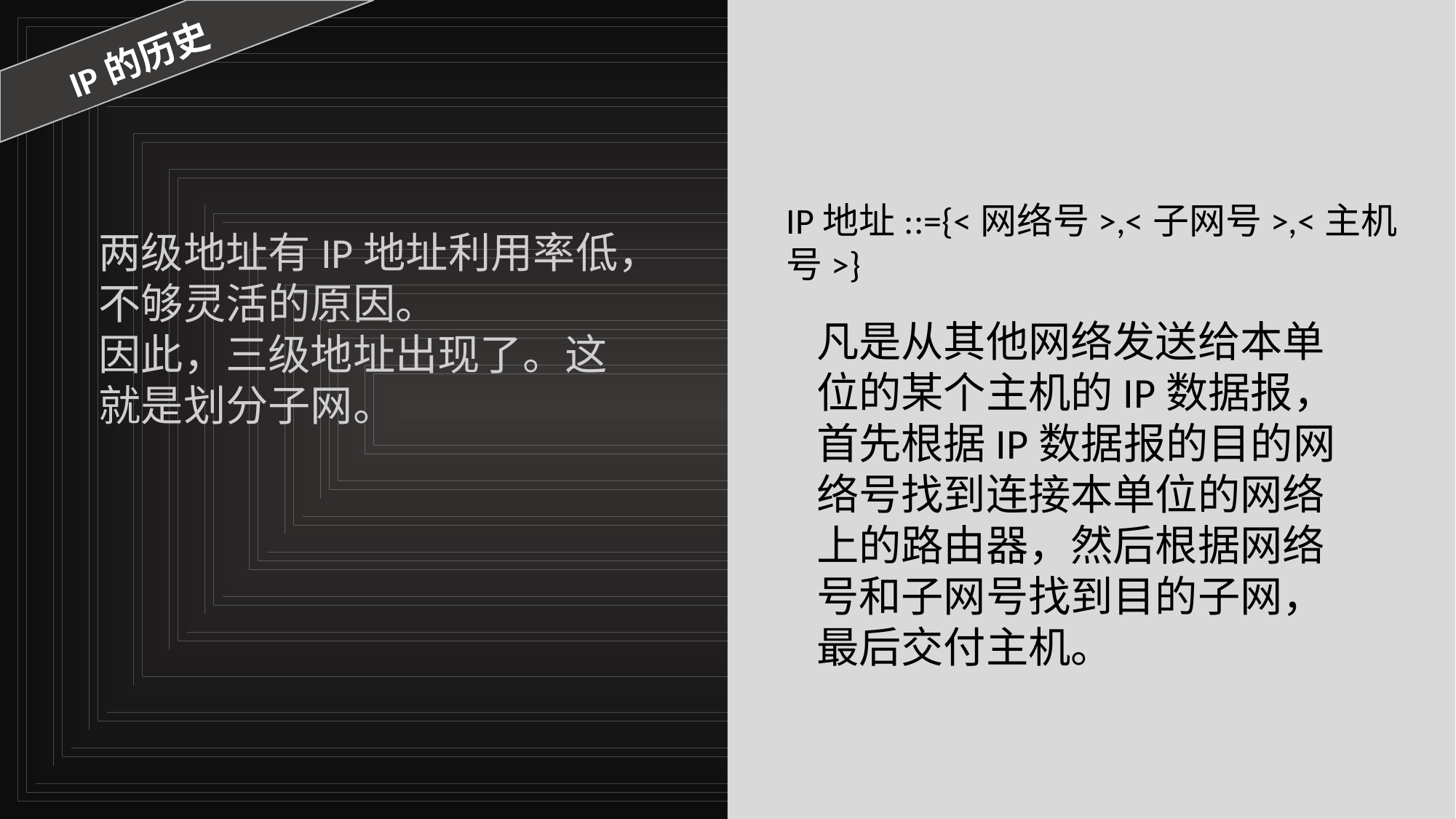

IP的历史

IP地址::={<网络号>,<子网号>,<主机号>}
两级地址有IP地址利用率低，不够灵活的原因。
因此，三级地址出现了。这就是划分子网。
凡是从其他网络发送给本单位的某个主机的IP数据报，首先根据IP数据报的目的网络号找到连接本单位的网络上的路由器，然后根据网络号和子网号找到目的子网，最后交付主机。